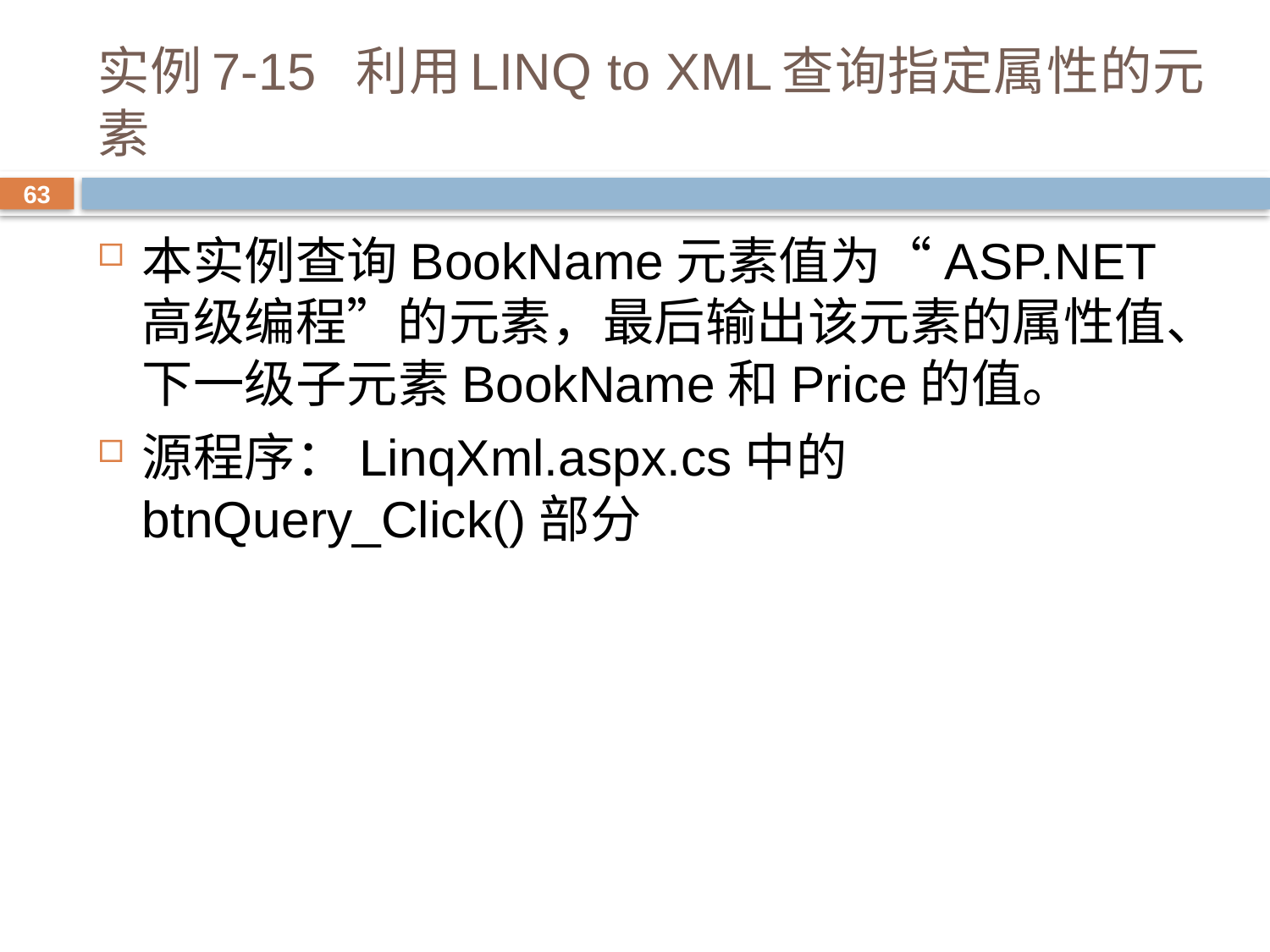

# 实例7-15  利用LINQ to XML查询指定属性的元素
63
本实例查询BookName元素值为“ASP.NET高级编程”的元素，最后输出该元素的属性值、下一级子元素BookName和Price的值。
源程序：LinqXml.aspx.cs中的btnQuery_Click()部分